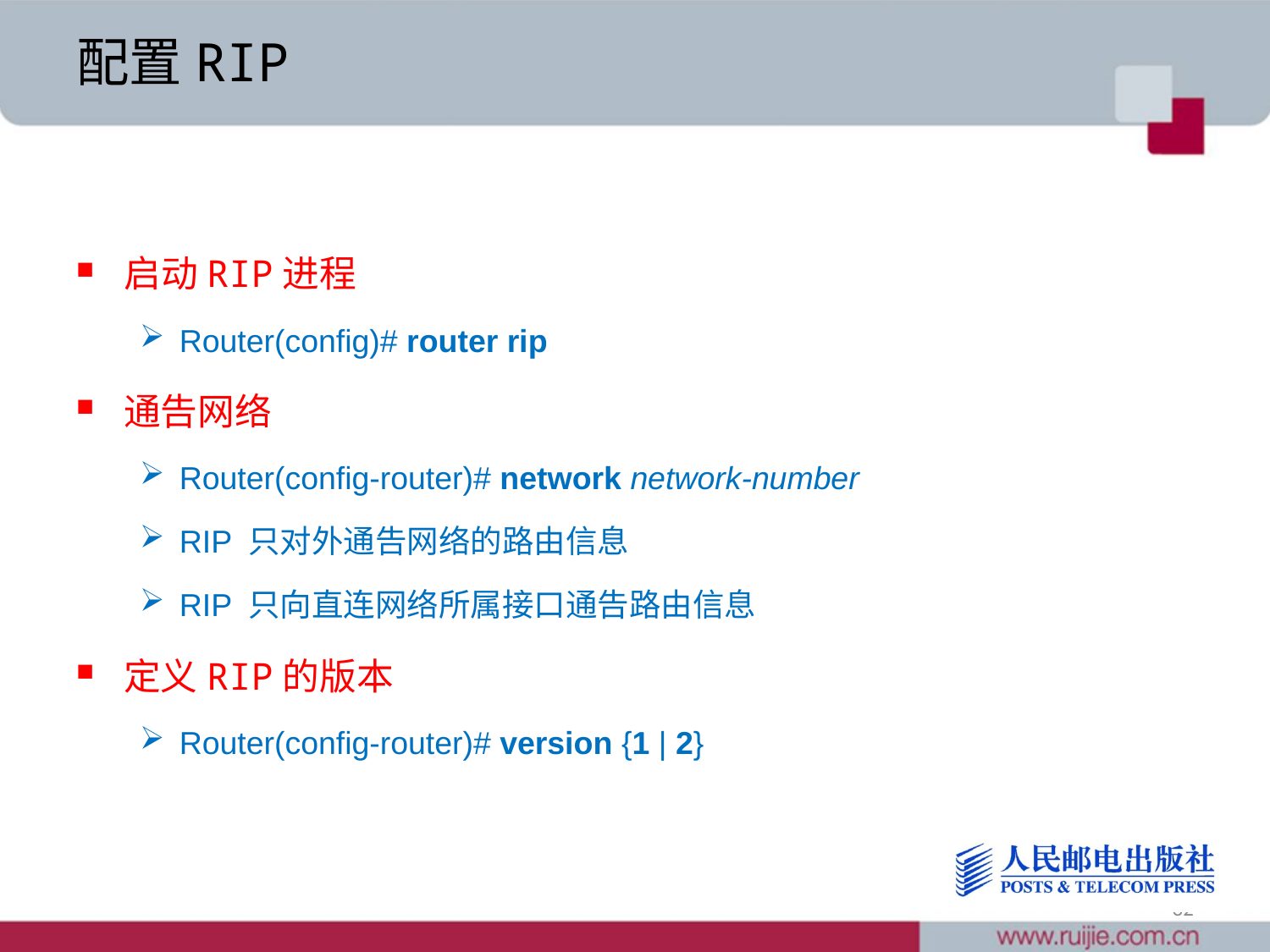

# 配置RIP
启动RIP进程
Router(config)# router rip
通告网络
Router(config-router)# network network-number
RIP 只对外通告网络的路由信息
RIP 只向直连网络所属接口通告路由信息
定义RIP的版本
Router(config-router)# version {1 | 2}
32